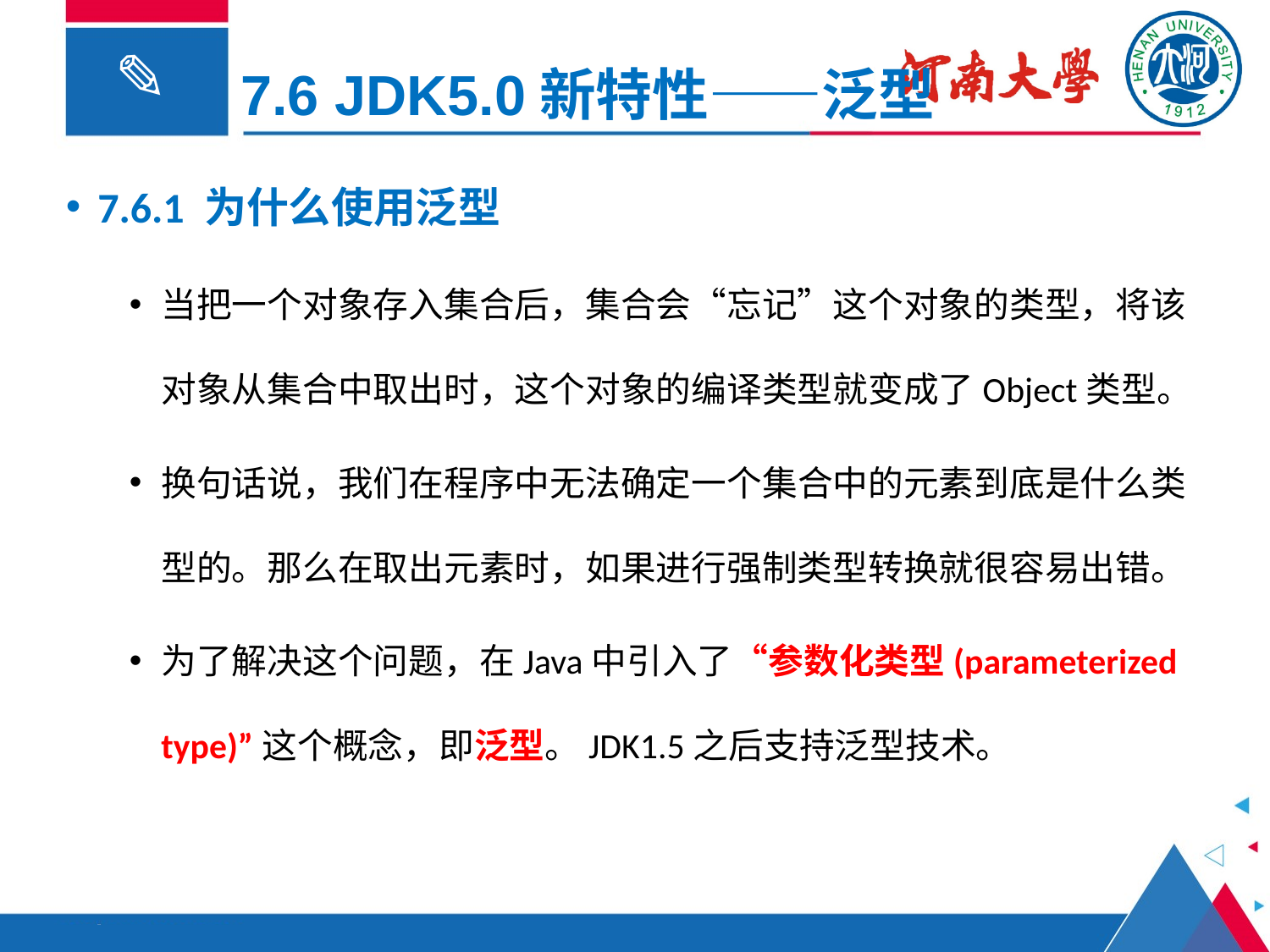

7.6 JDK5.0新特性——泛型
7.6.1 为什么使用泛型
当把一个对象存入集合后，集合会“忘记”这个对象的类型，将该对象从集合中取出时，这个对象的编译类型就变成了Object类型。
换句话说，我们在程序中无法确定一个集合中的元素到底是什么类型的。那么在取出元素时，如果进行强制类型转换就很容易出错。
为了解决这个问题，在Java中引入了“参数化类型(parameterized type)”这个概念，即泛型。JDK1.5之后支持泛型技术。